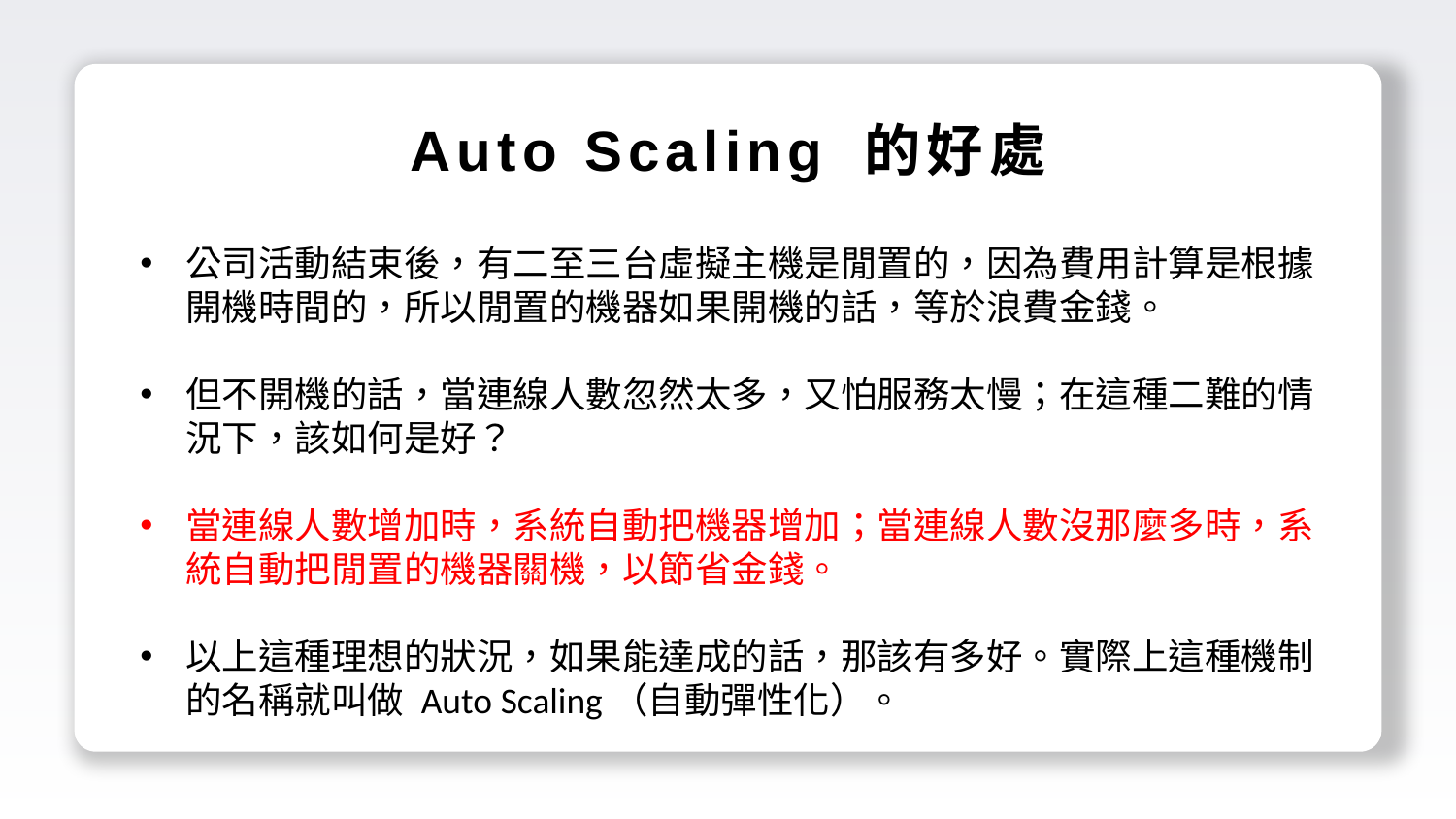

Auto Scaling 的好處
公司活動結束後，有二至三台虛擬主機是閒置的，因為費用計算是根據開機時間的，所以閒置的機器如果開機的話，等於浪費金錢。

但不開機的話，當連線人數忽然太多，又怕服務太慢；在這種二難的情況下，該如何是好？

當連線人數增加時，系統自動把機器增加；當連線人數沒那麼多時，系統自動把閒置的機器關機，以節省金錢。

以上這種理想的狀況，如果能達成的話，那該有多好。實際上這種機制的名稱就叫做 Auto Scaling（自動彈性化）。